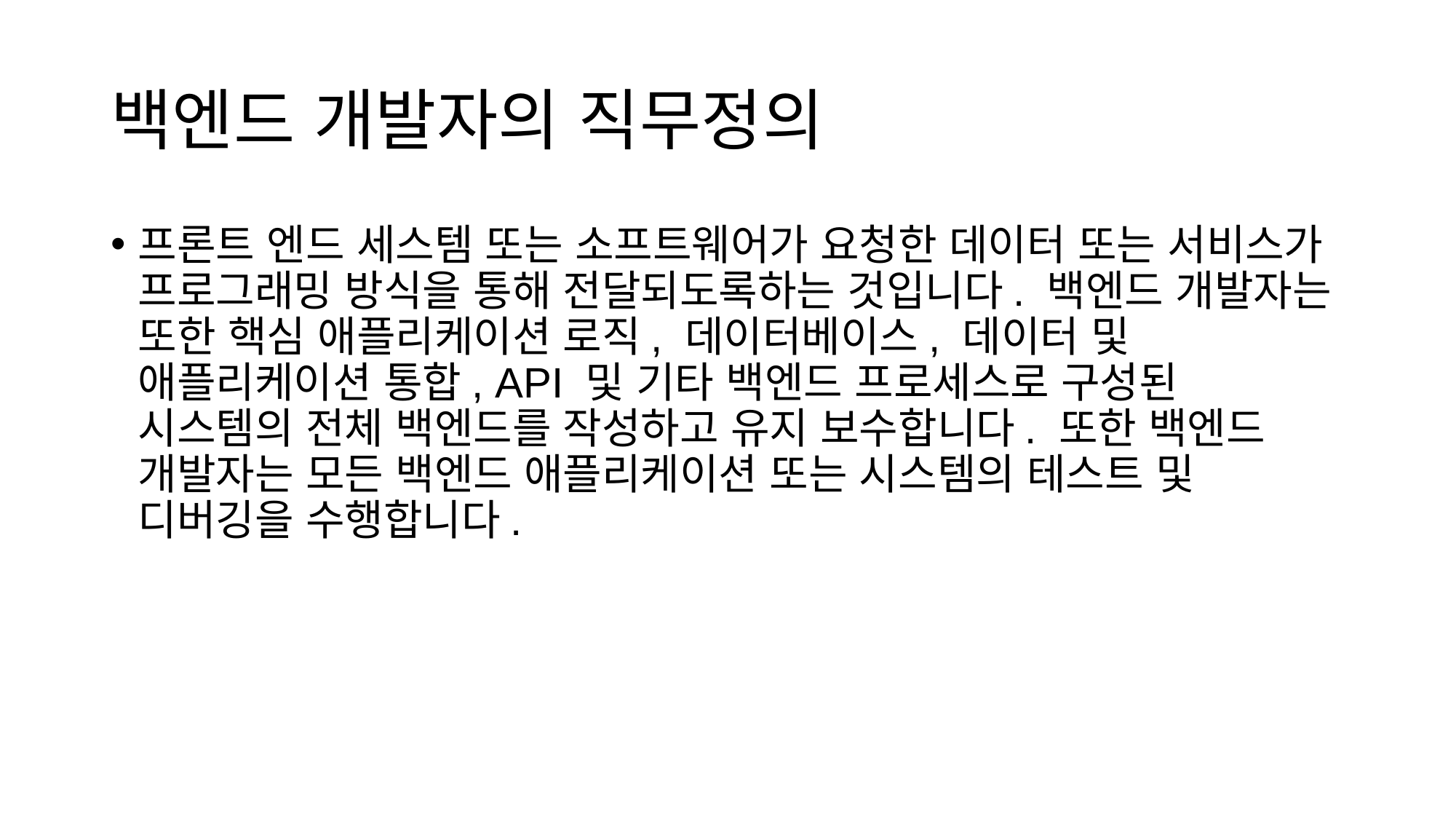

# 백엔드 개발자의 직무정의
프론트 엔드 세스템 또는 소프트웨어가 요청한 데이터 또는 서비스가 프로그래밍 방식을 통해 전달되도록하는 것입니다. 백엔드 개발자는 또한 핵심 애플리케이션 로직, 데이터베이스, 데이터 및 애플리케이션 통합, API 및 기타 백엔드 프로세스로 구성된 시스템의 전체 백엔드를 작성하고 유지 보수합니다. 또한 백엔드 개발자는 모든 백엔드 애플리케이션 또는 시스템의 테스트 및 디버깅을 수행합니다.